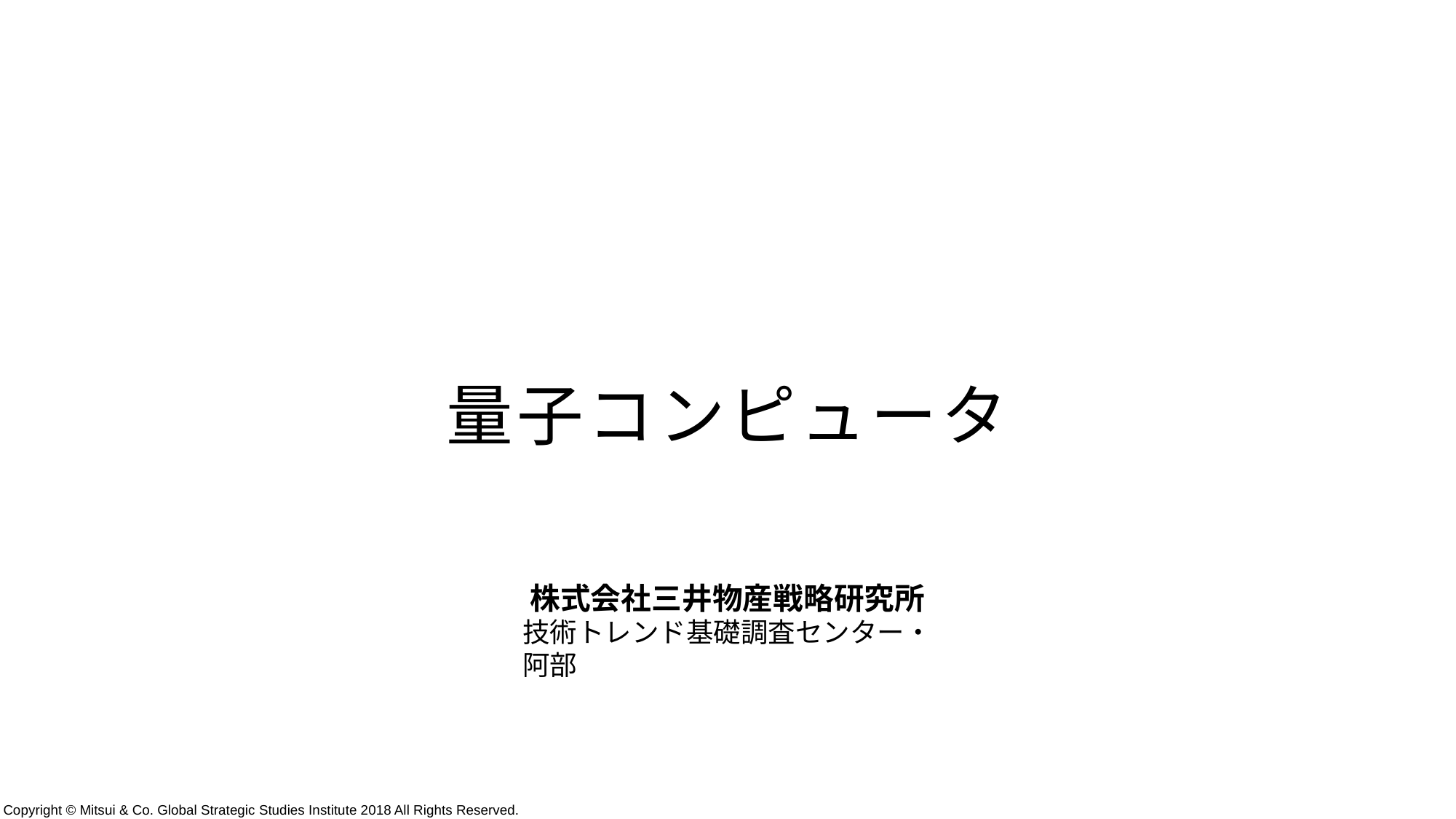

量子コンピュータ
株式会社三井物産戦略研究所
技術トレンド基礎調査センター・阿部
Copyright © Mitsui & Co. Global Strategic Studies Institute 2018 All Rights Reserved.